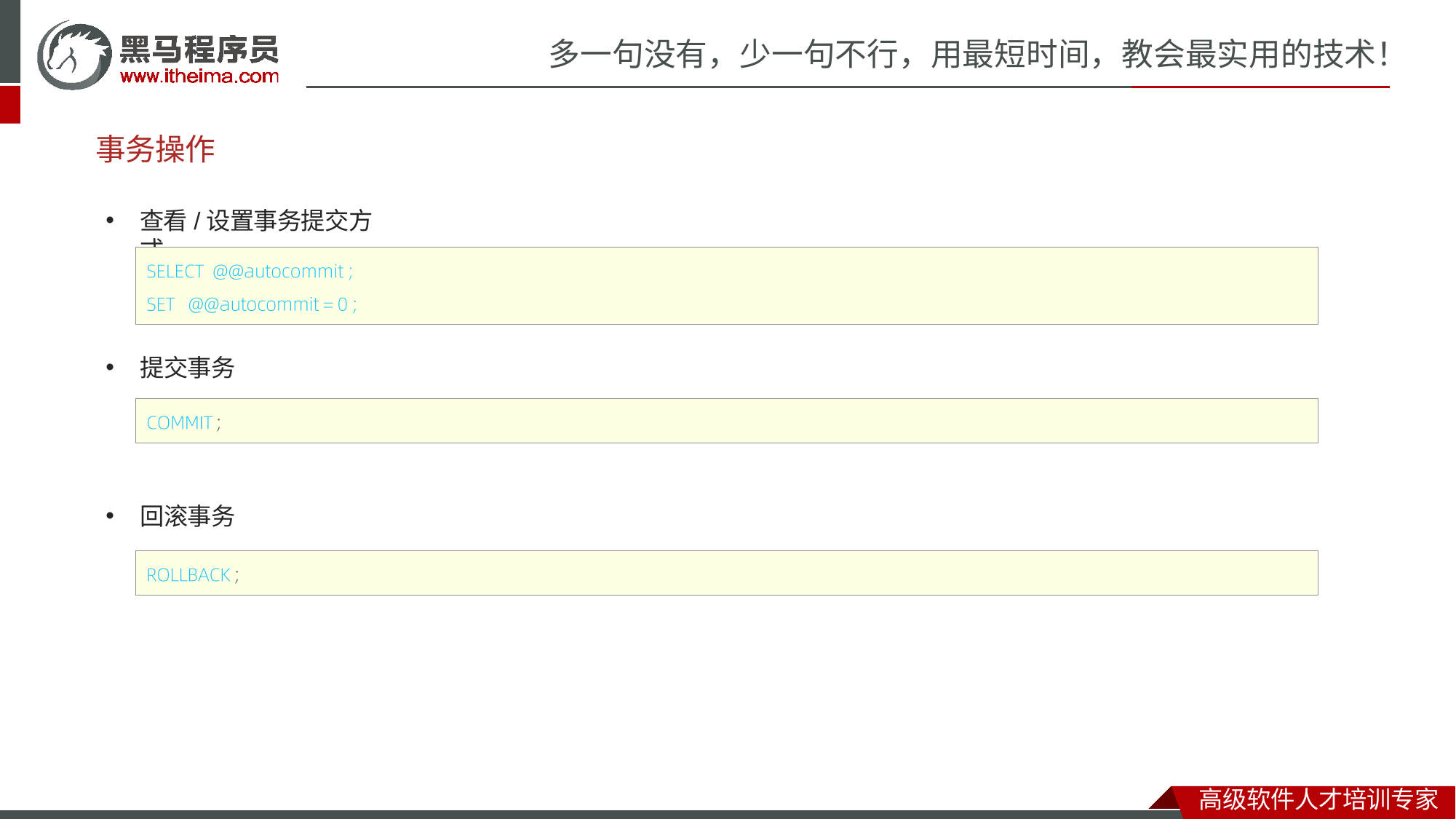

# 多一句没有，少一句不行，用最短时间，教会最实用的技术！

事务操作

查看/设置事务提交方式

提交事务

回滚事务

高级软件人才培训专家